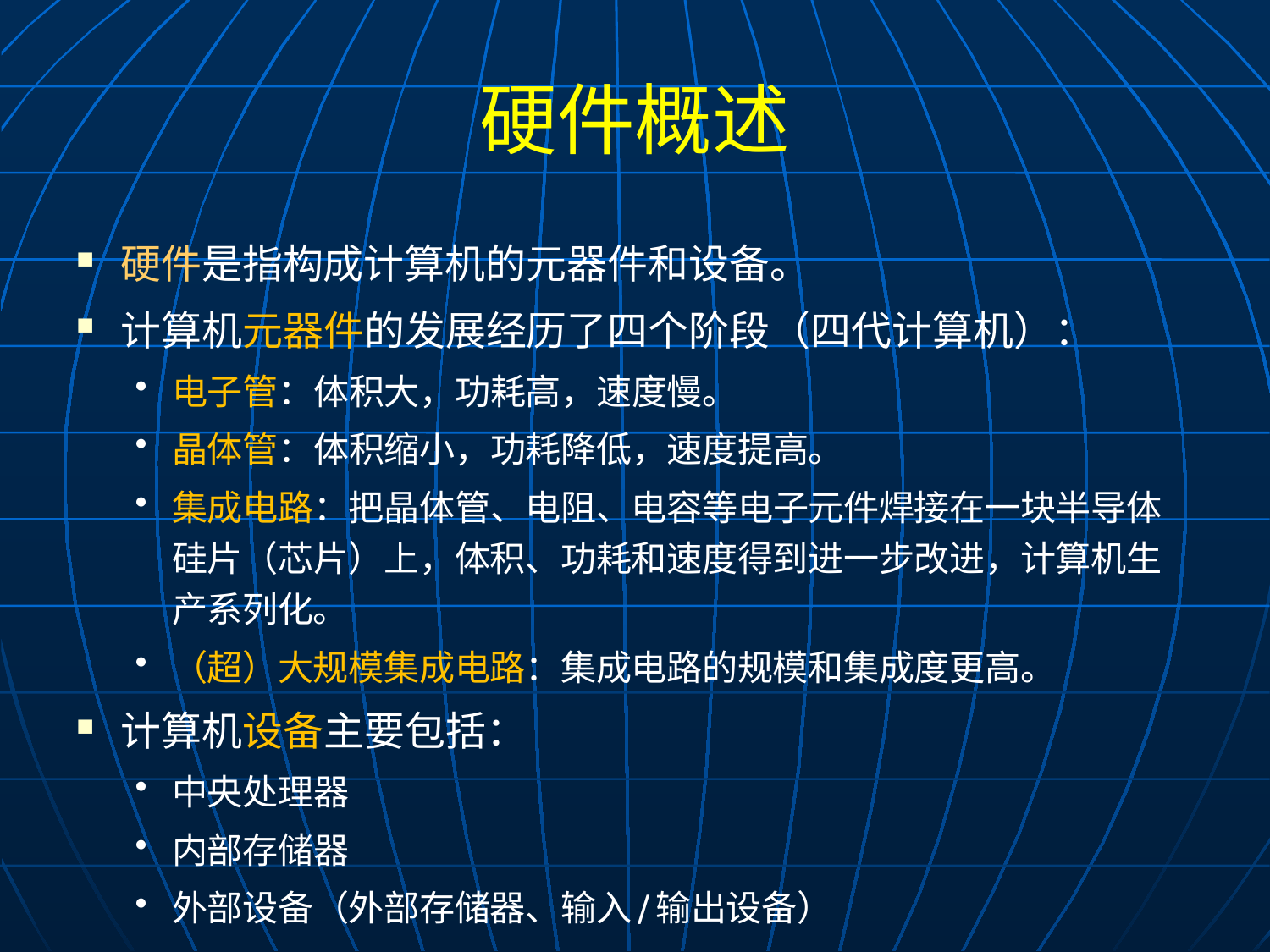

# 硬件概述
硬件是指构成计算机的元器件和设备。
计算机元器件的发展经历了四个阶段（四代计算机）：
电子管：体积大，功耗高，速度慢。
晶体管：体积缩小，功耗降低，速度提高。
集成电路：把晶体管、电阻、电容等电子元件焊接在一块半导体硅片（芯片）上，体积、功耗和速度得到进一步改进，计算机生产系列化。
（超）大规模集成电路：集成电路的规模和集成度更高。
计算机设备主要包括：
中央处理器
内部存储器
外部设备（外部存储器、输入/输出设备）